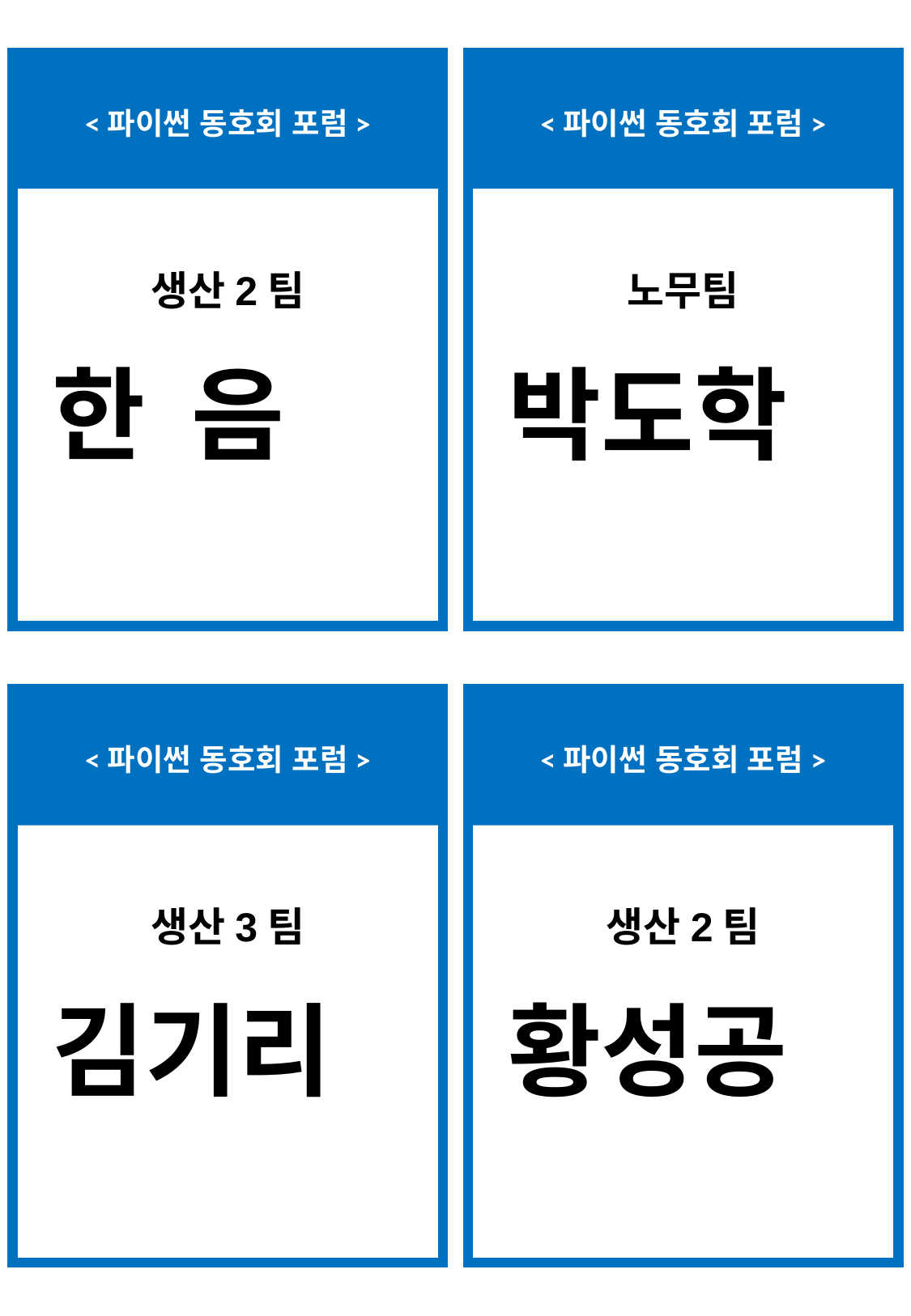

<파이썬 동호회 포럼>
<파이썬 동호회 포럼>
생산2팀
노무팀
한  음
박도학

<파이썬 동호회 포럼>
<파이썬 동호회 포럼>
생산3팀
생산2팀
김기리
황성공